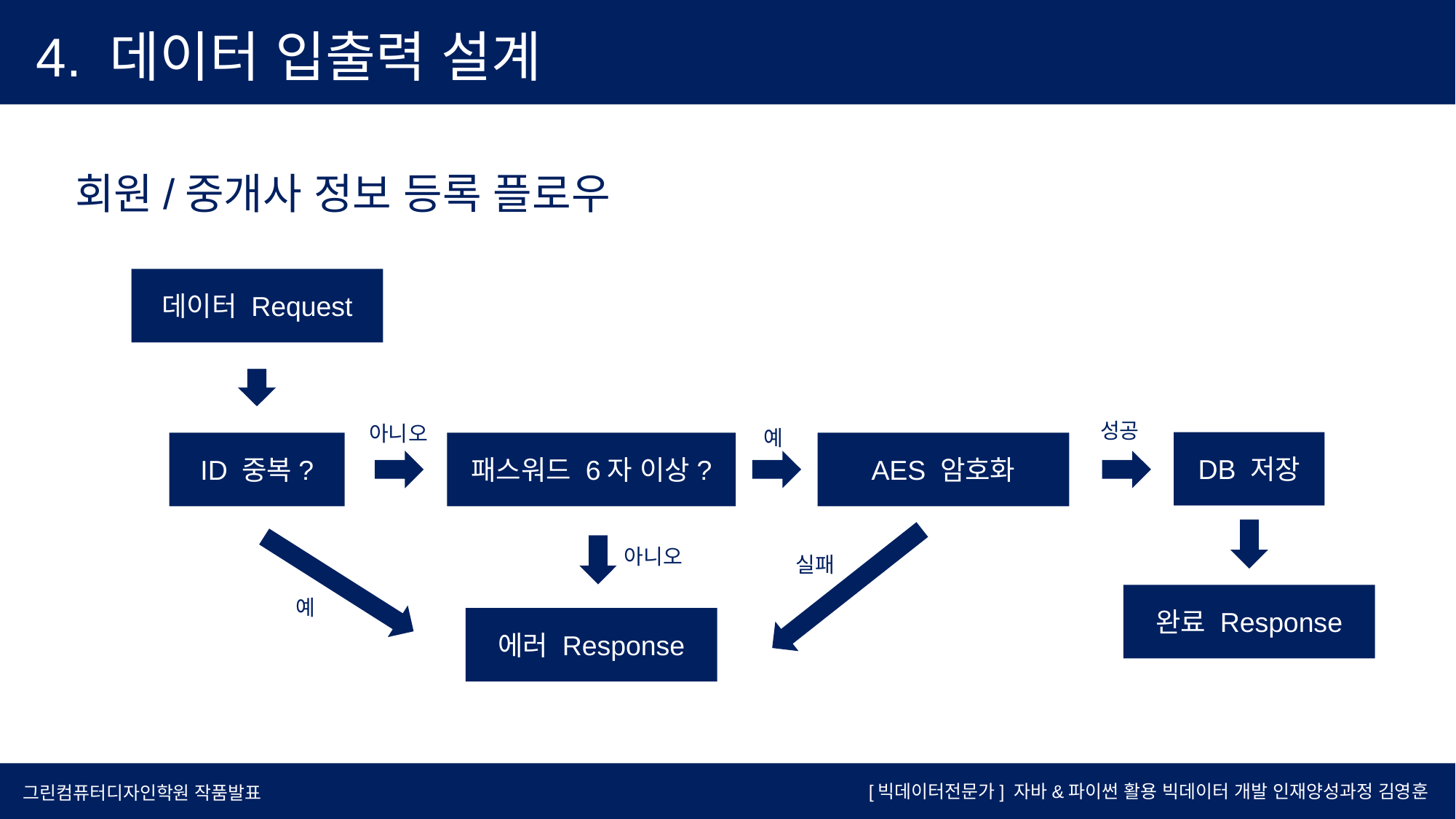

4. 데이터 입출력 설계
회원/중개사 정보 등록 플로우
데이터 Request

성공
아니오
예
DB 저장
AES 암호화
패스워드 6자 이상?
ID 중복?

아니오

실패

완료 Response
예
에러 Response
[빅데이터전문가] 자바&파이썬 활용 빅데이터 개발 인재양성과정
김영훈

[빅데이터전문가] 자바&파이썬 활용 빅데이터 개발 인재양성과정 김영훈
그린컴퓨터디자인학원 작품발표